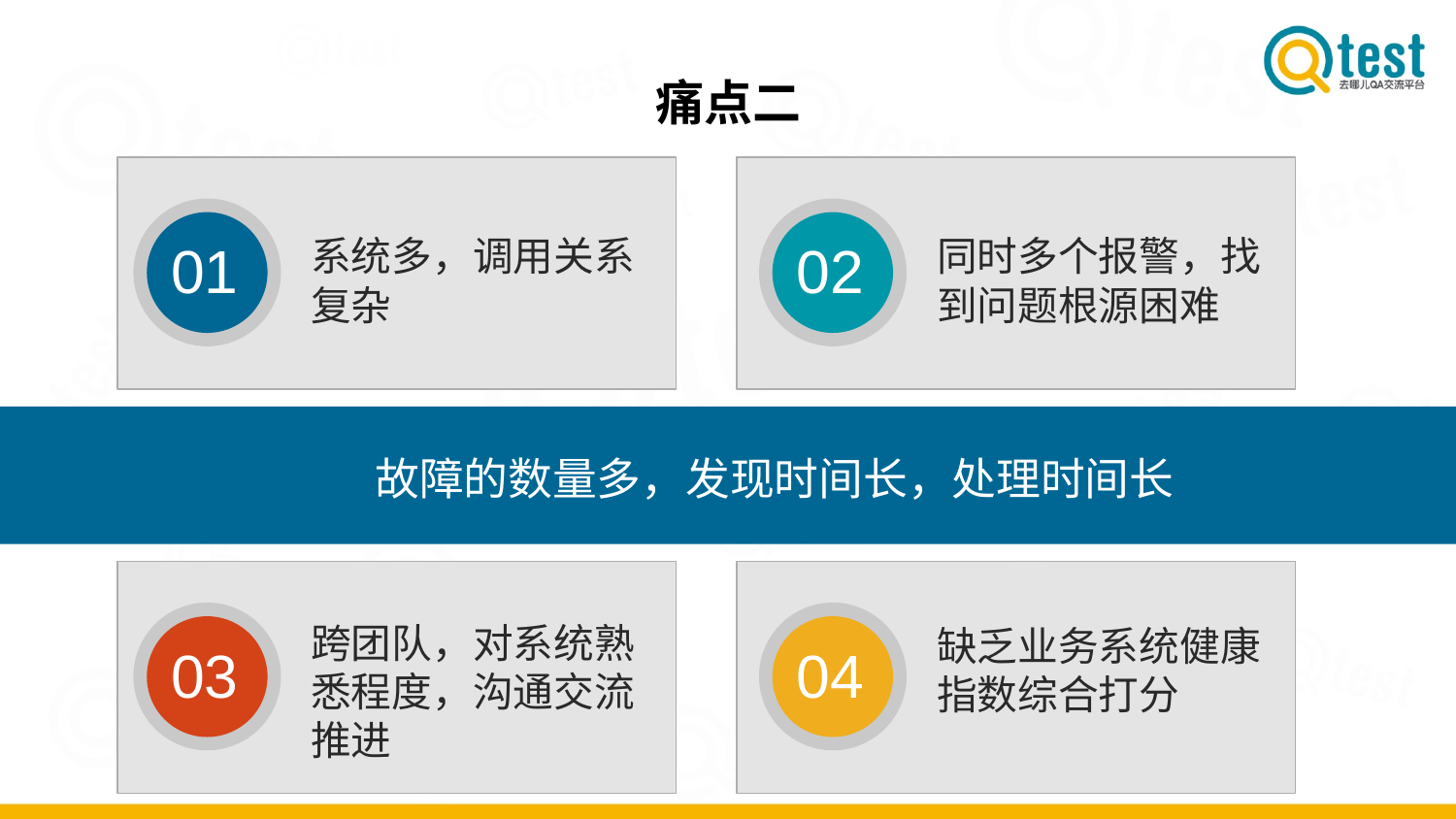

# 痛点二

系统多，调用关系复杂
同时多个报警，找到问题根源困难
01
02

故障的数量多，发现时间长，处理时间长

跨团队，对系统熟悉程度，沟通交流推进
缺乏业务系统健康指数综合打分

03
04